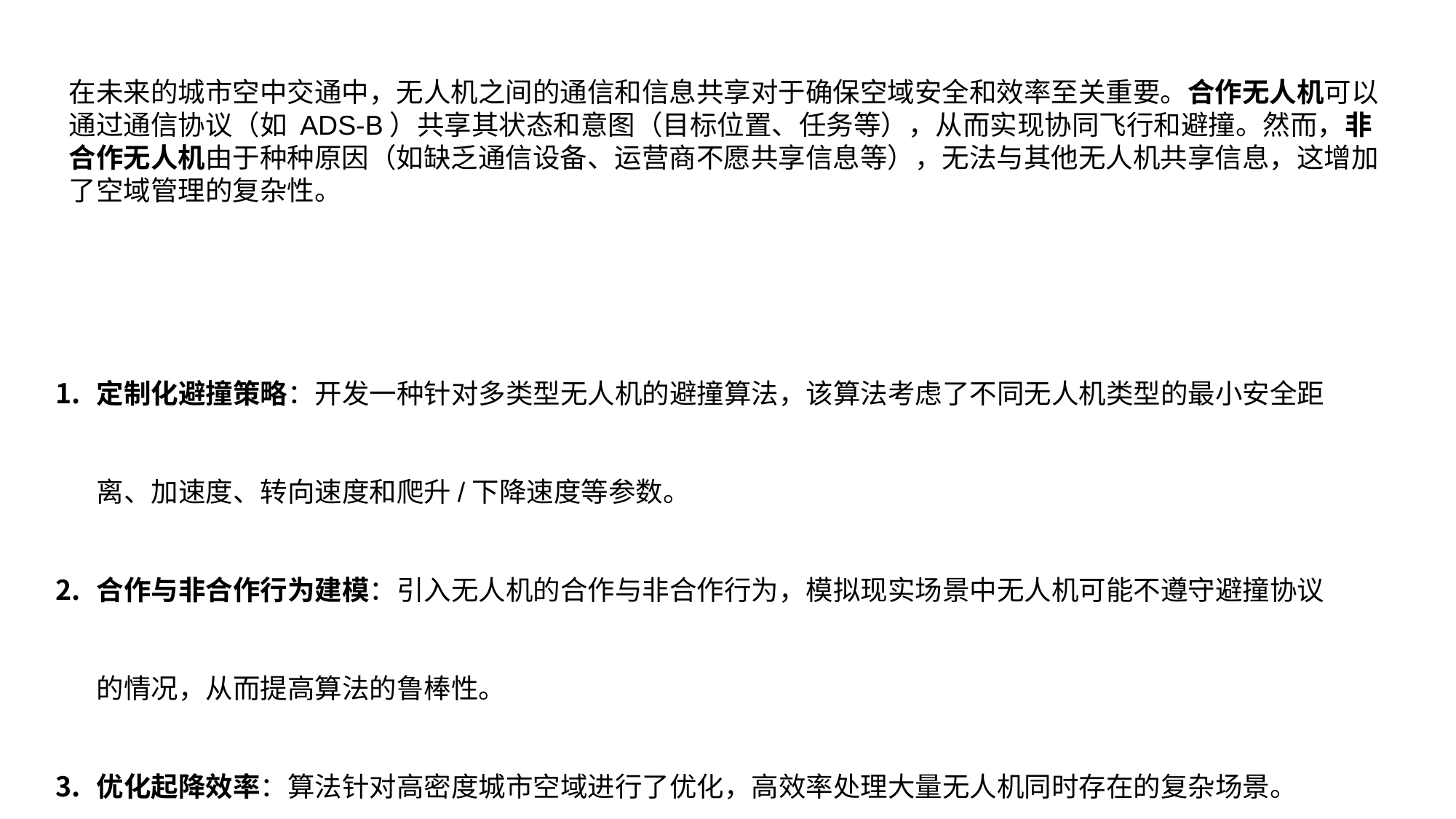

在未来的城市空中交通中，无人机之间的通信和信息共享对于确保空域安全和效率至关重要。合作无人机可以通过通信协议（如 ADS-B）共享其状态和意图（目标位置、任务等），从而实现协同飞行和避撞。然而，非合作无人机由于种种原因（如缺乏通信设备、运营商不愿共享信息等），无法与其他无人机共享信息，这增加了空域管理的复杂性。
定制化避撞策略：开发一种针对多类型无人机的避撞算法，该算法考虑了不同无人机类型的最小安全距离、加速度、转向速度和爬升/下降速度等参数。
合作与非合作行为建模：引入无人机的合作与非合作行为，模拟现实场景中无人机可能不遵守避撞协议的情况，从而提高算法的鲁棒性。
优化起降效率：算法针对高密度城市空域进行了优化，高效率处理大量无人机同时存在的复杂场景。